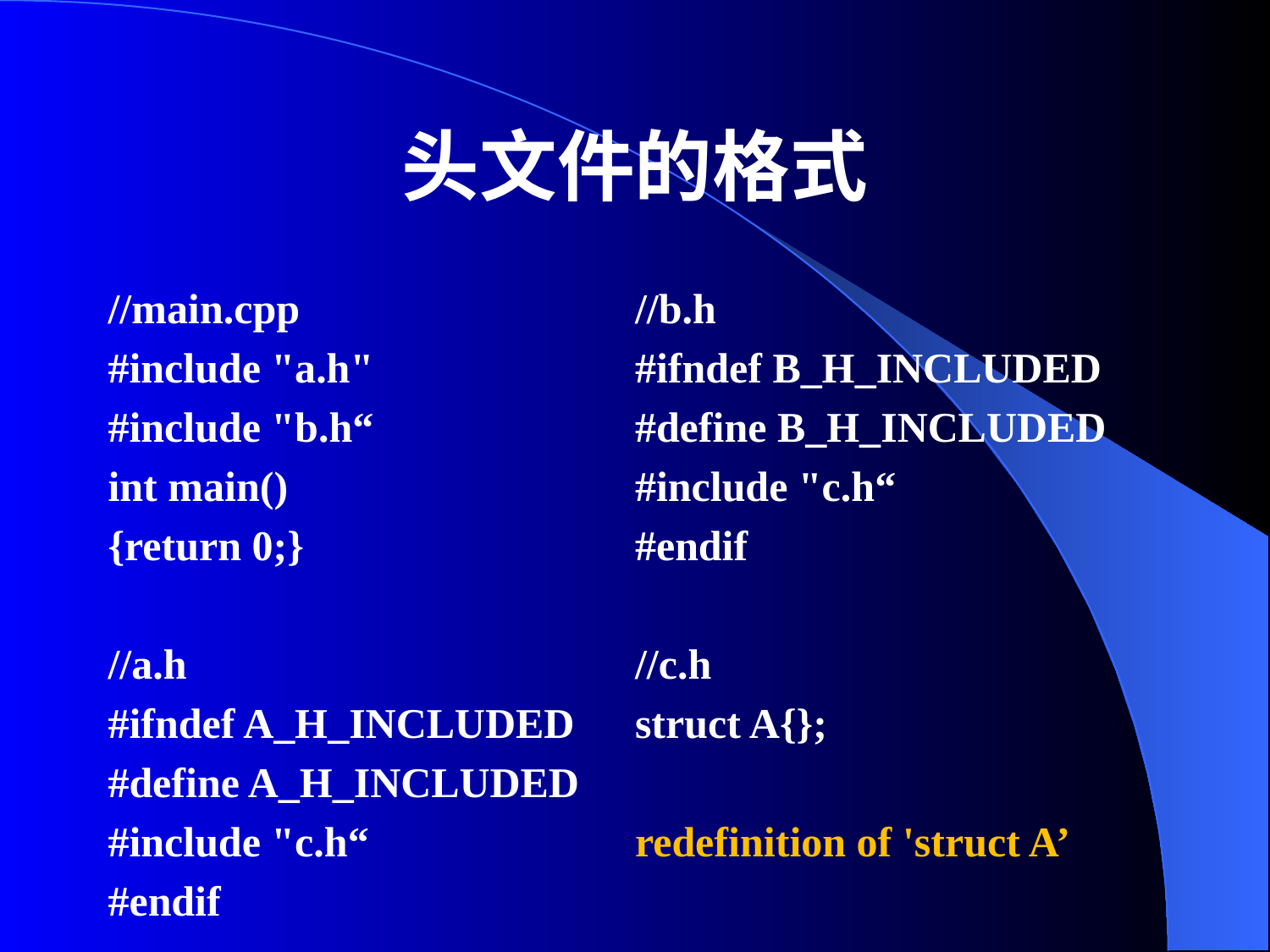

# 头文件的格式
//main.cpp
#include "a.h"
#include "b.h“
int main()
{return 0;}

//a.h
#ifndef A_H_INCLUDED
#define A_H_INCLUDED
#include "c.h“
#endif

//b.h
#ifndef B_H_INCLUDED
#define B_H_INCLUDED
#include "c.h“
#endif

//c.h
struct A{};

redefinition of 'struct A’